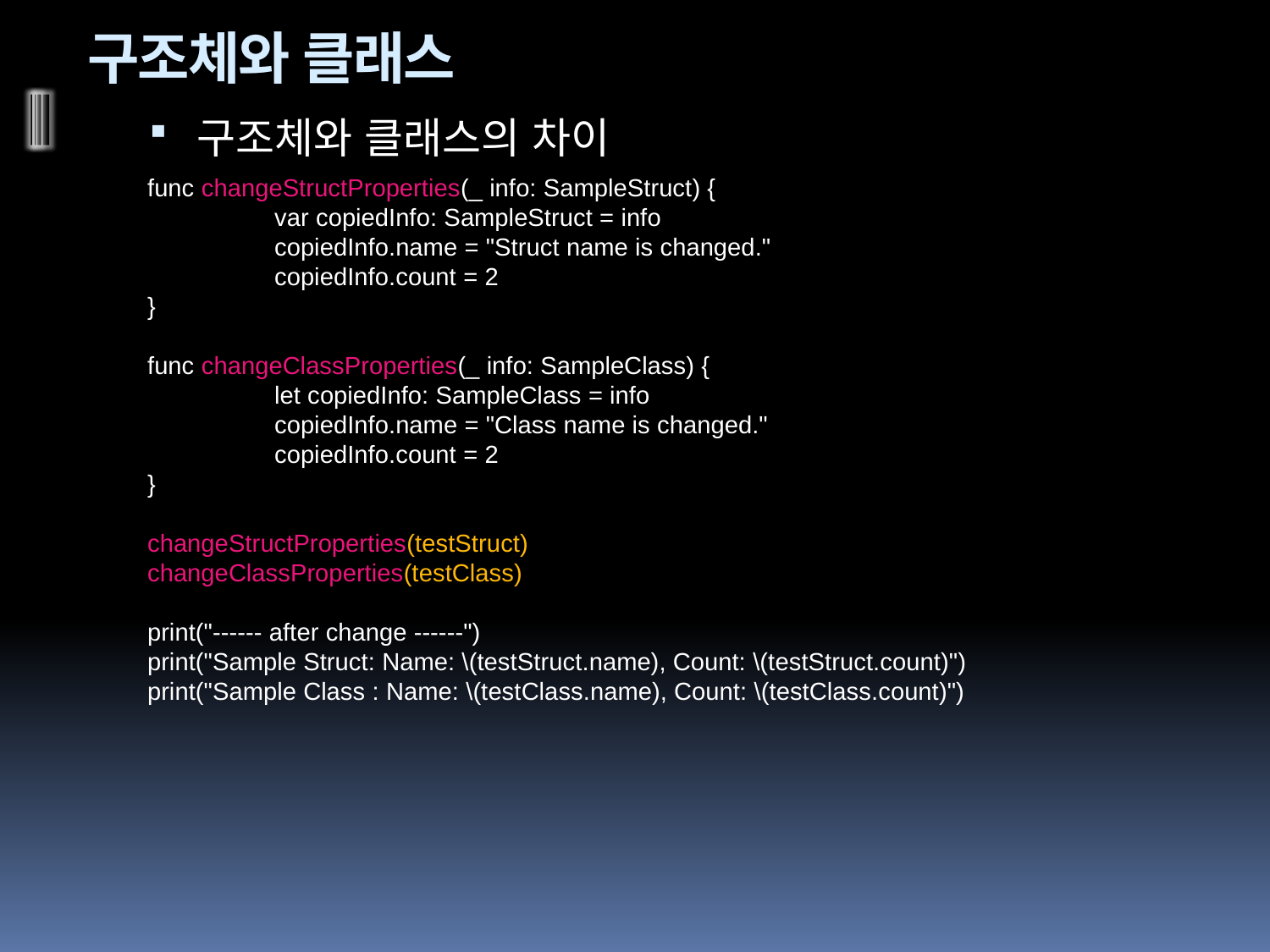

# 구조체와 클래스
구조체와 클래스의 차이

func changeStructProperties(_ info: SampleStruct) {
	var copiedInfo: SampleStruct = info
	copiedInfo.name = "Struct name is changed."
	copiedInfo.count = 2
}

func changeClassProperties(_ info: SampleClass) {
	let copiedInfo: SampleClass = info
	copiedInfo.name = "Class name is changed."
	copiedInfo.count = 2
}

changeStructProperties(testStruct)
changeClassProperties(testClass)

print("------ after change ------")
print("Sample Struct: Name: \(testStruct.name), Count: \(testStruct.count)")
print("Sample Class : Name: \(testClass.name), Count: \(testClass.count)")